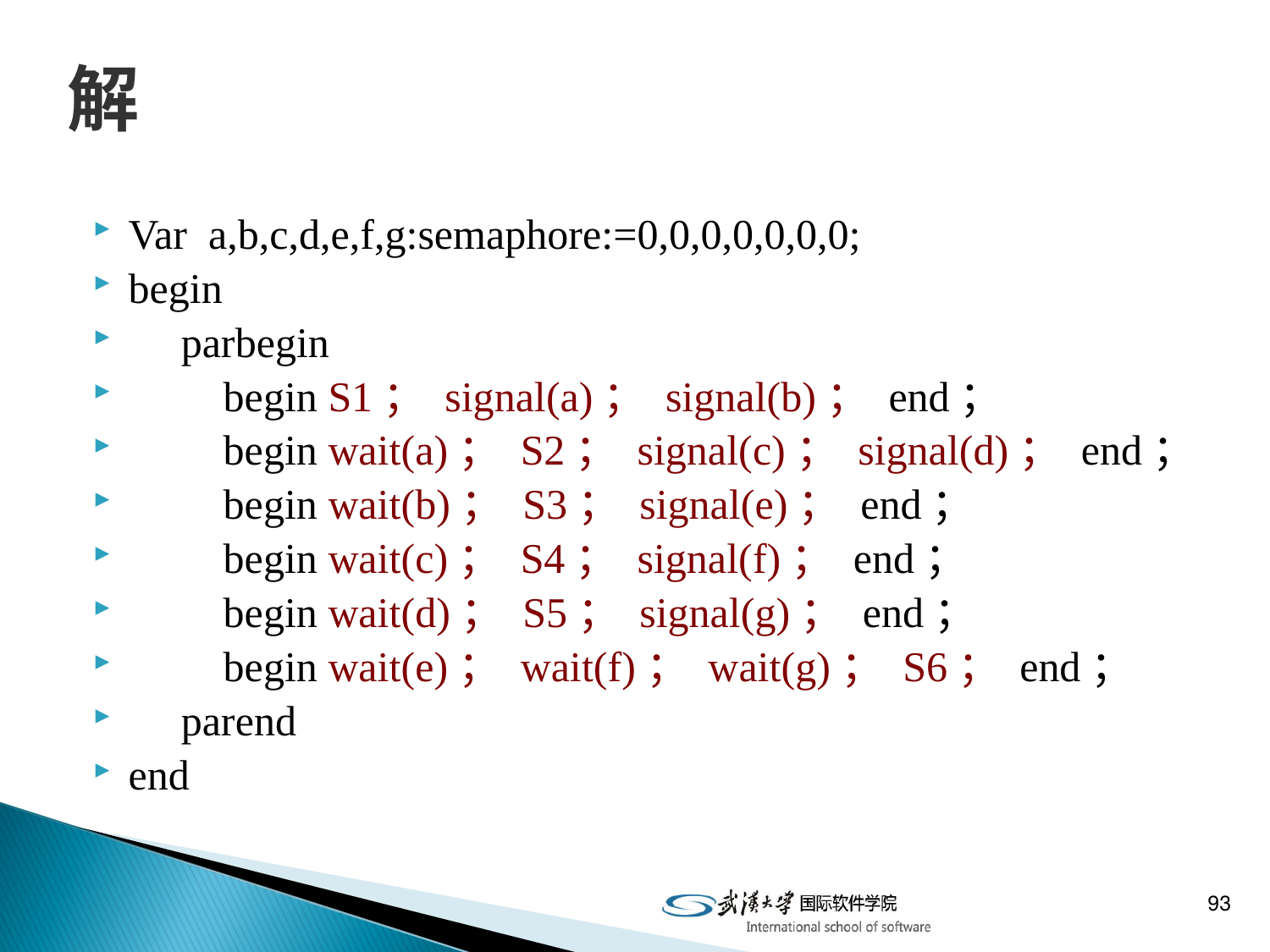

# 解
Var  a,b,c,d,e,f,g:semaphore:=0,0,0,0,0,0,0;
begin
　parbegin
　　begin S1； signal(a)； signal(b)； end；
　　begin wait(a)； S2； signal(c)； signal(d)； end；
　　begin wait(b)； S3； signal(e)； end；
　　begin wait(c)； S4； signal(f)； end；
　　begin wait(d)； S5； signal(g)； end；
　　begin wait(e)； wait(f)； wait(g)； S6； end；
　parend
end